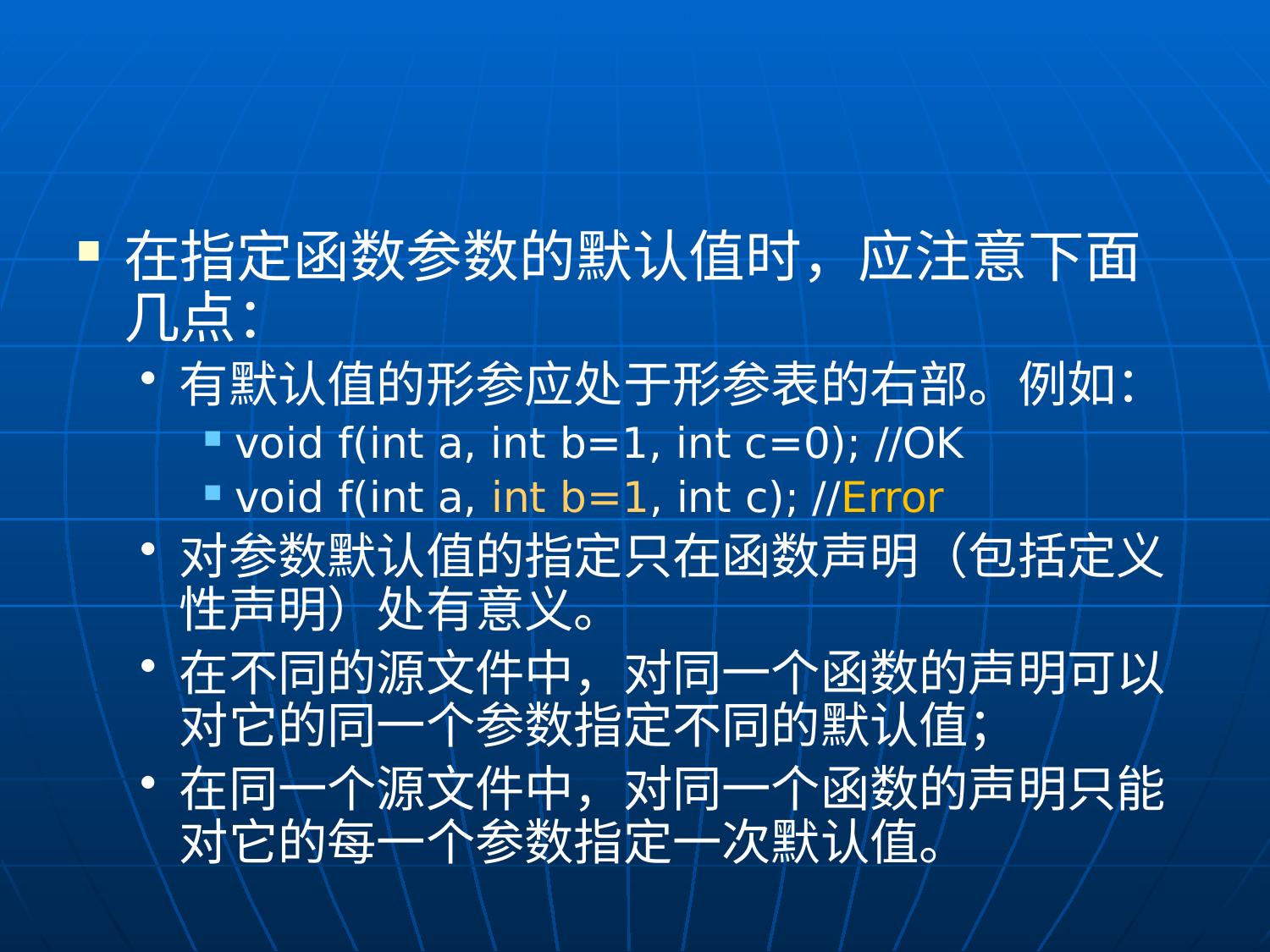

#
在指定函数参数的默认值时，应注意下面几点：
有默认值的形参应处于形参表的右部。例如：
void f(int a, int b=1, int c=0); //OK
void f(int a, int b=1, int c); //Error
对参数默认值的指定只在函数声明（包括定义性声明）处有意义。
在不同的源文件中，对同一个函数的声明可以对它的同一个参数指定不同的默认值；
在同一个源文件中，对同一个函数的声明只能对它的每一个参数指定一次默认值。